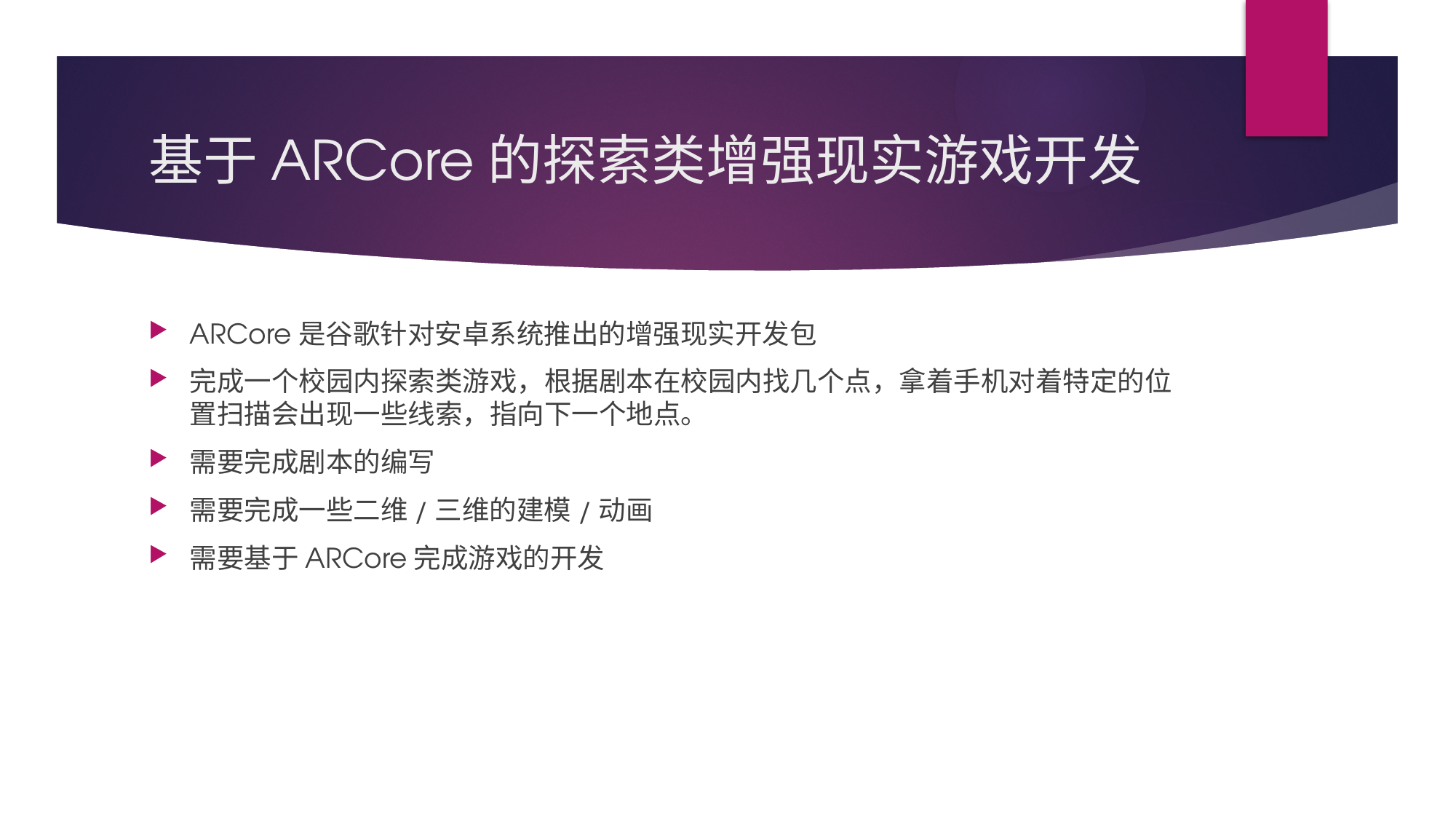

# 基于ARCore的探索类增强现实游戏开发
ARCore是谷歌针对安卓系统推出的增强现实开发包
完成一个校园内探索类游戏，根据剧本在校园内找几个点，拿着手机对着特定的位置扫描会出现一些线索，指向下一个地点。
需要完成剧本的编写
需要完成一些二维/三维的建模/动画
需要基于ARCore完成游戏的开发